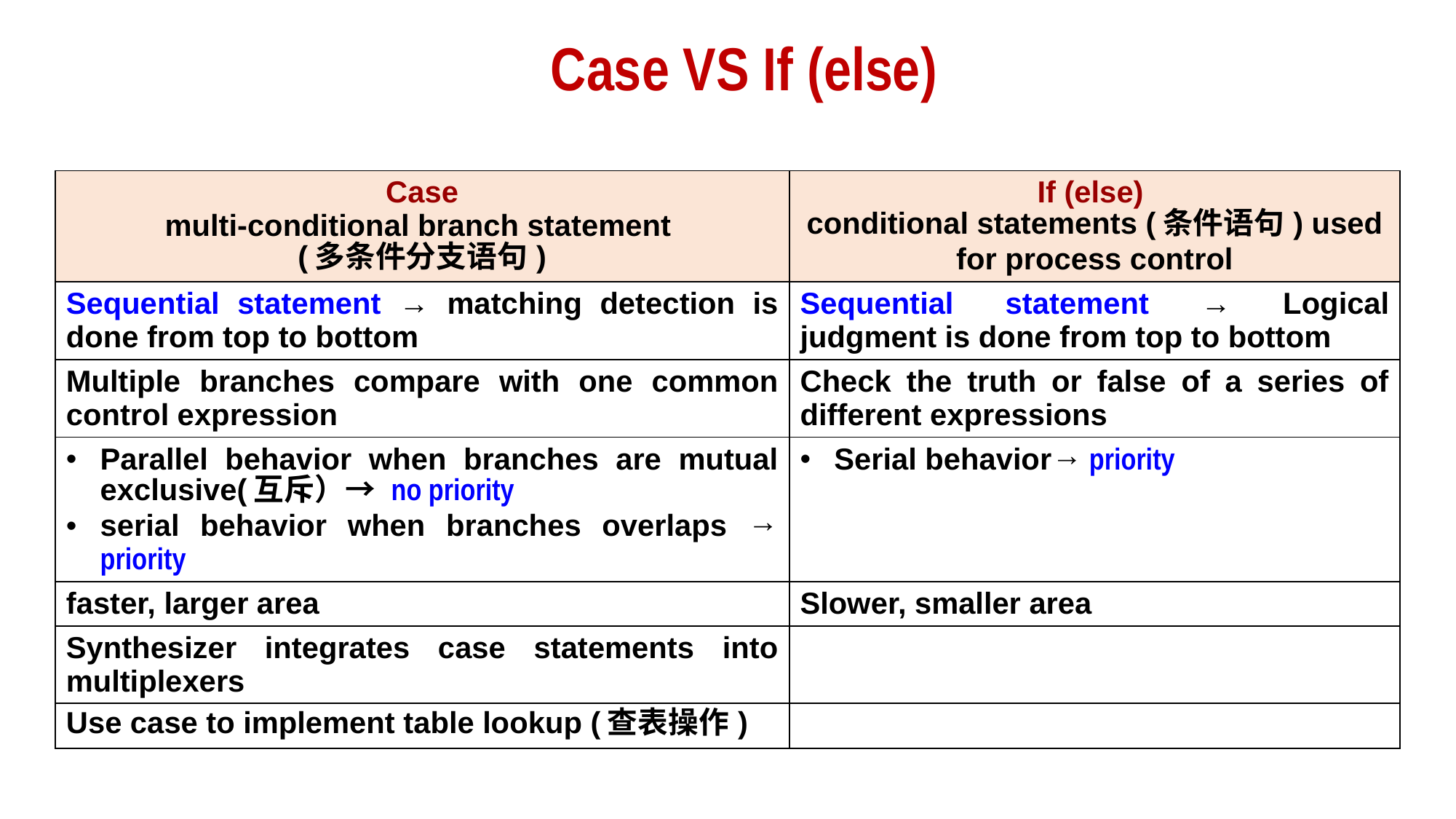

# Case VS If (else)
| Case multi-conditional branch statement (多条件分支语句) | If (else) conditional statements (条件语句) used for process control |
| --- | --- |
| Sequential statement → matching detection is done from top to bottom | Sequential statement → Logical judgment is done from top to bottom |
| Multiple branches compare with one common control expression | Check the truth or false of a series of different expressions |
| Parallel behavior when branches are mutual exclusive(互斥）→ no priority serial behavior when branches overlaps → priority | Serial behavior→ priority |
| faster, larger area | Slower, smaller area |
| Synthesizer integrates case statements into multiplexers |  |
| Use case to implement table lookup (查表操作) |  |